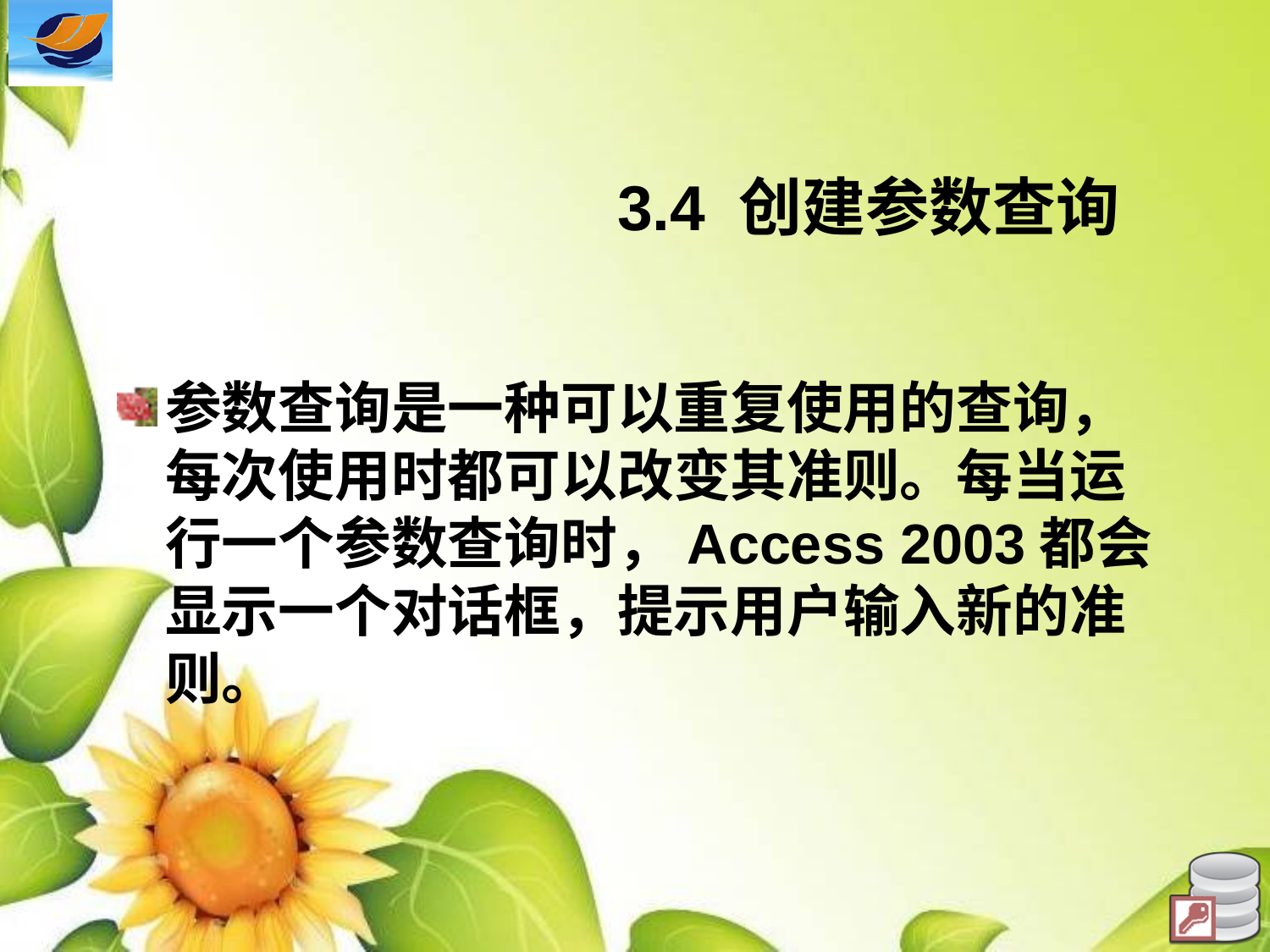

# 3.4 创建参数查询
参数查询是一种可以重复使用的查询，每次使用时都可以改变其准则。每当运行一个参数查询时，Access 2003都会显示一个对话框，提示用户输入新的准则。